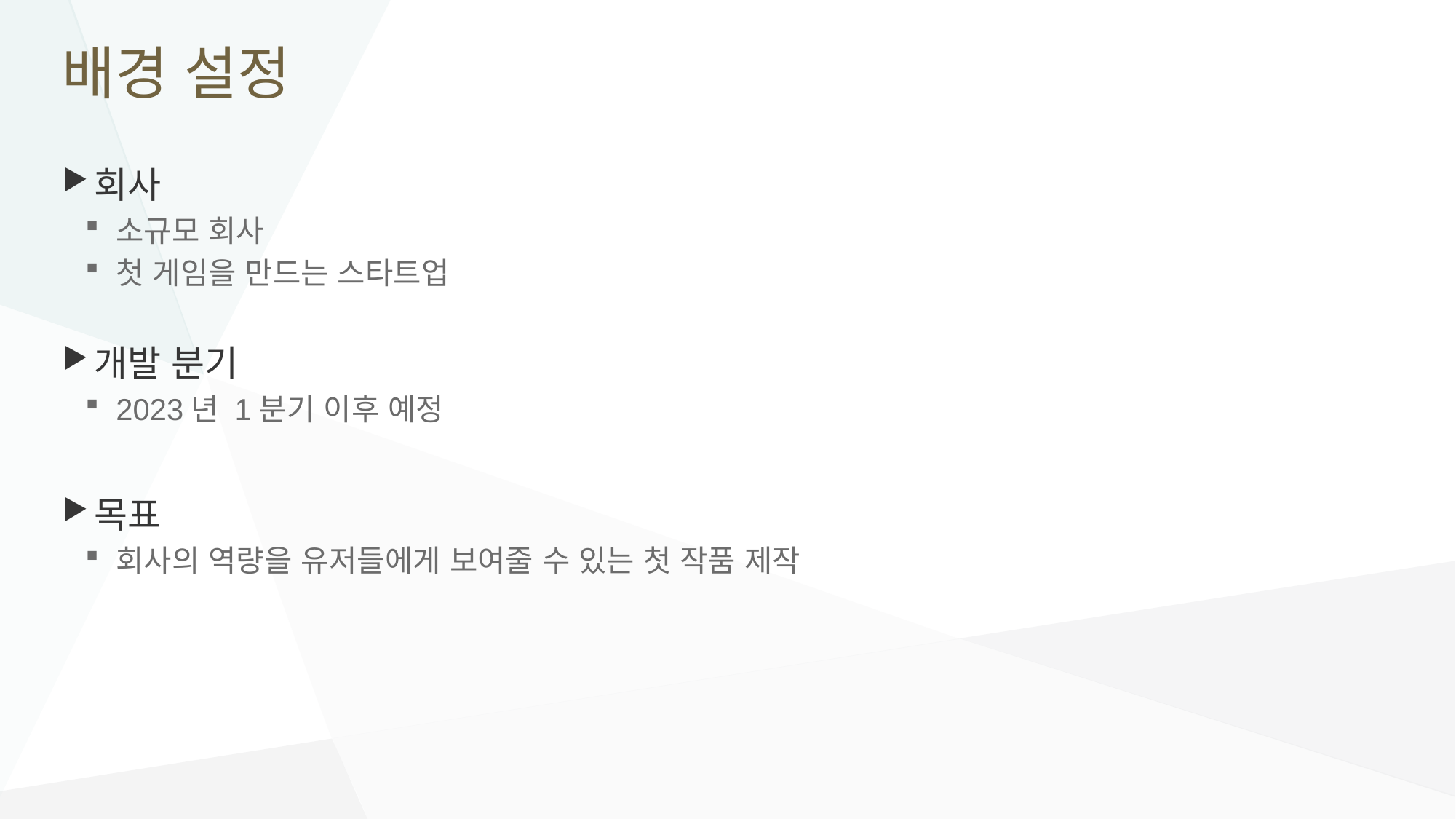

# 배경 설정
회사
소규모 회사
첫 게임을 만드는 스타트업

개발 분기
2023년 1분기 이후 예정

목표
회사의 역량을 유저들에게 보여줄 수 있는 첫 작품 제작